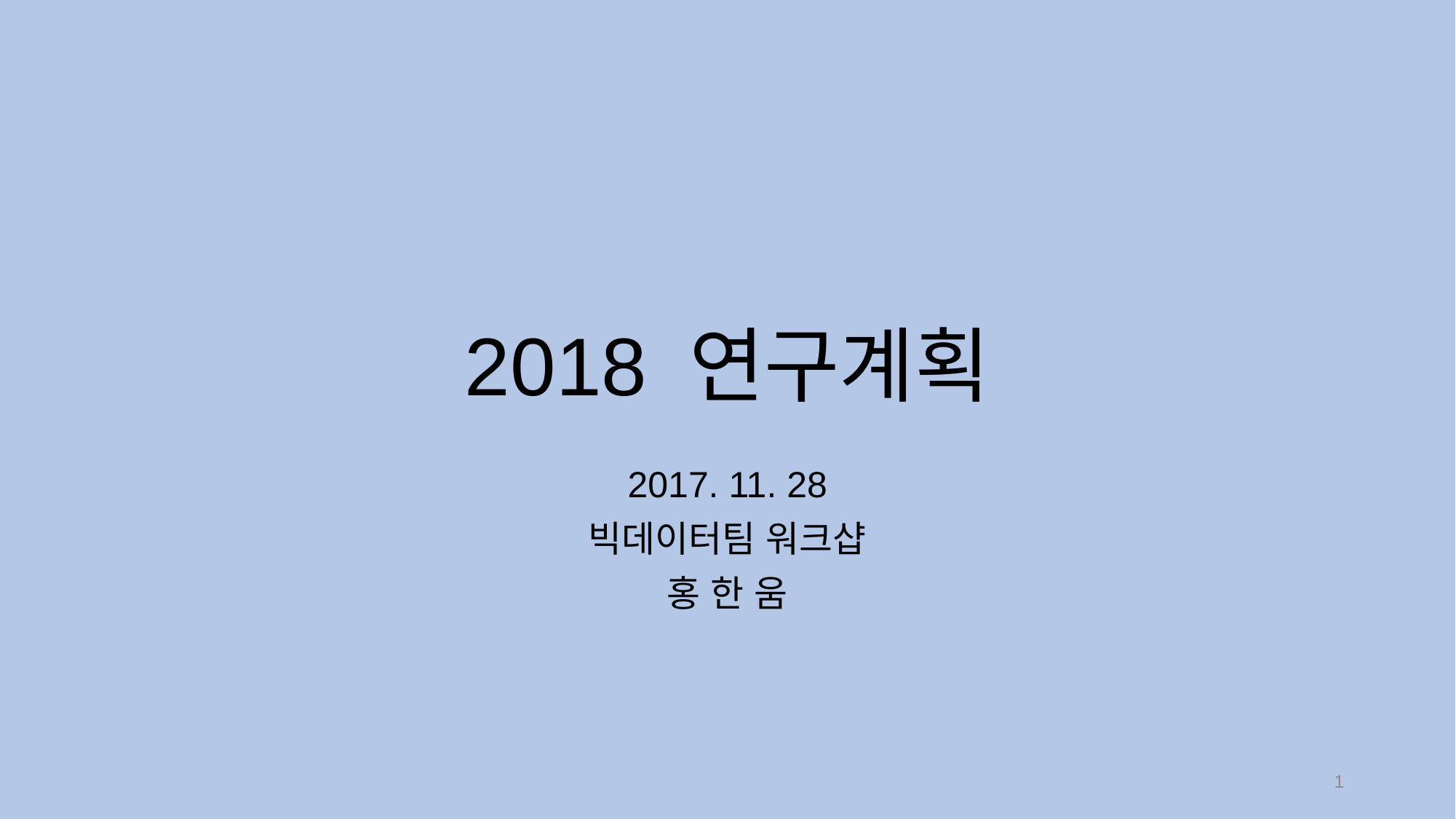

# 2018 연구계획
2017. 11. 28
빅데이터팀 워크샵
홍 한 움
1